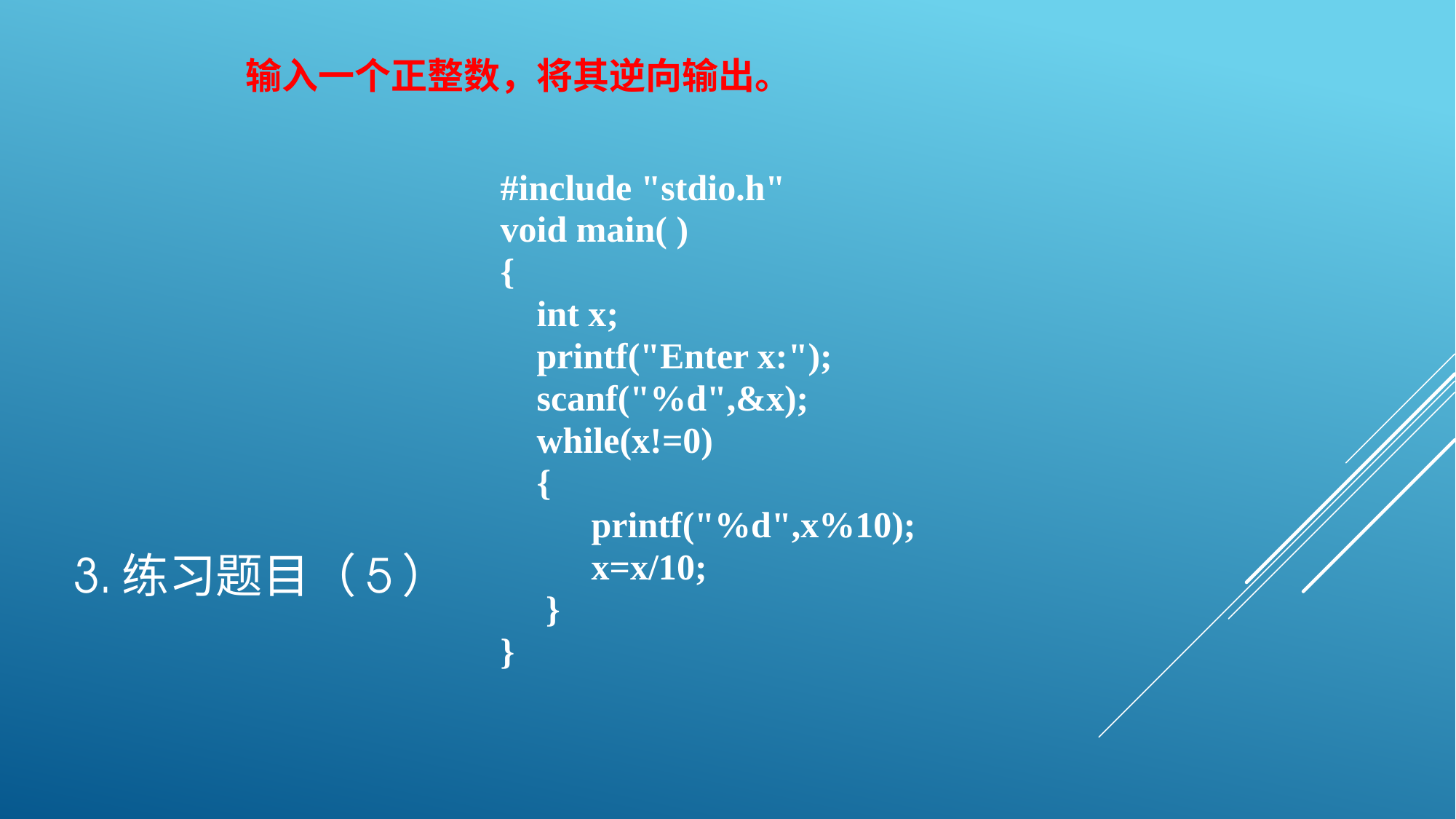

输入一个正整数，将其逆向输出。
#include "stdio.h"
void main( )
{
    int x;
    printf("Enter x:");
    scanf("%d",&x);
    while(x!=0)
    {
          printf("%d",x%10);
          x=x/10;
     }
}
# 3.练习题目（5）